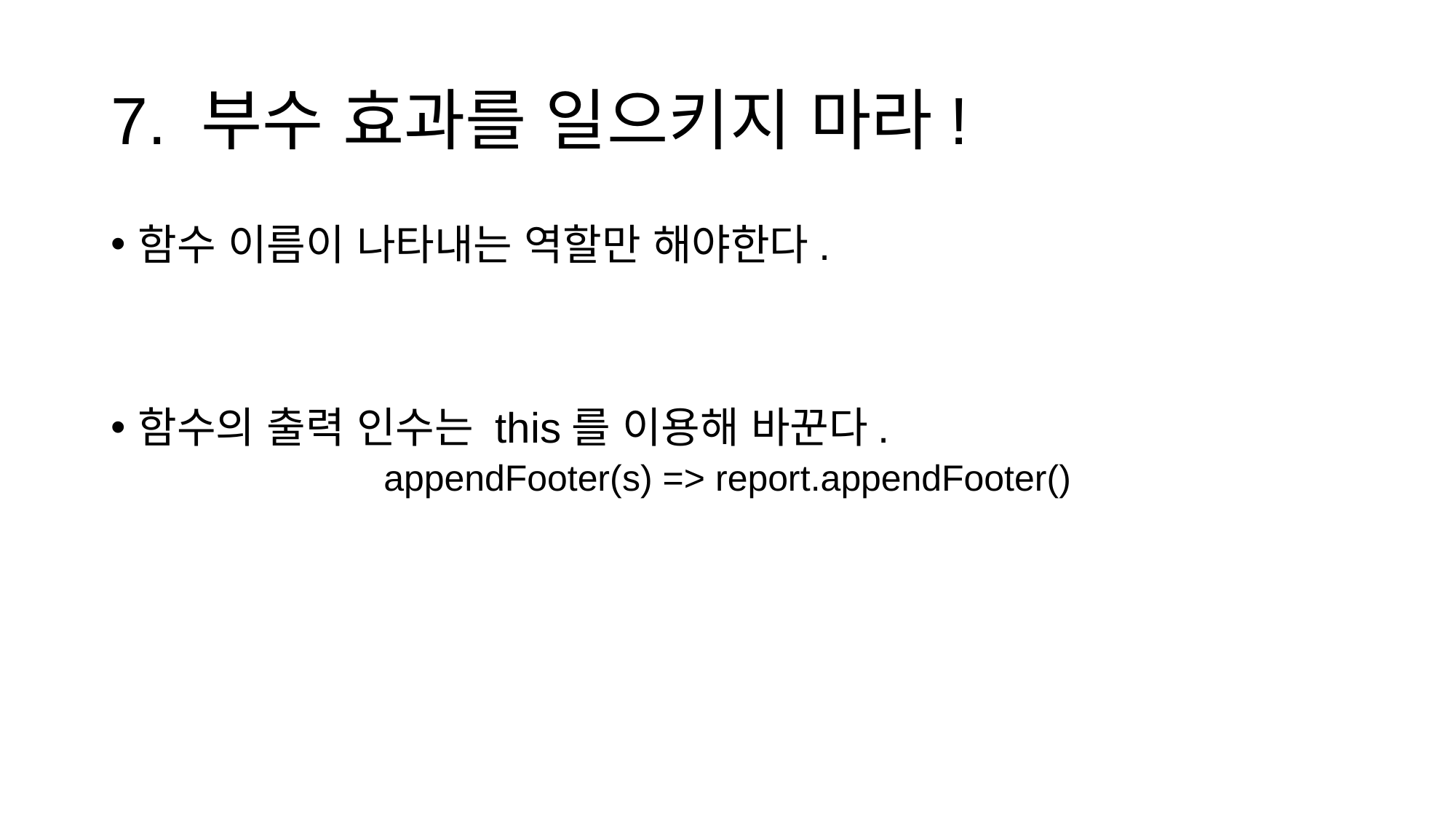

# 7. 부수 효과를 일으키지 마라!
함수 이름이 나타내는 역할만 해야한다.

함수의 출력 인수는 this를 이용해 바꾼다.
		appendFooter(s) => report.appendFooter()